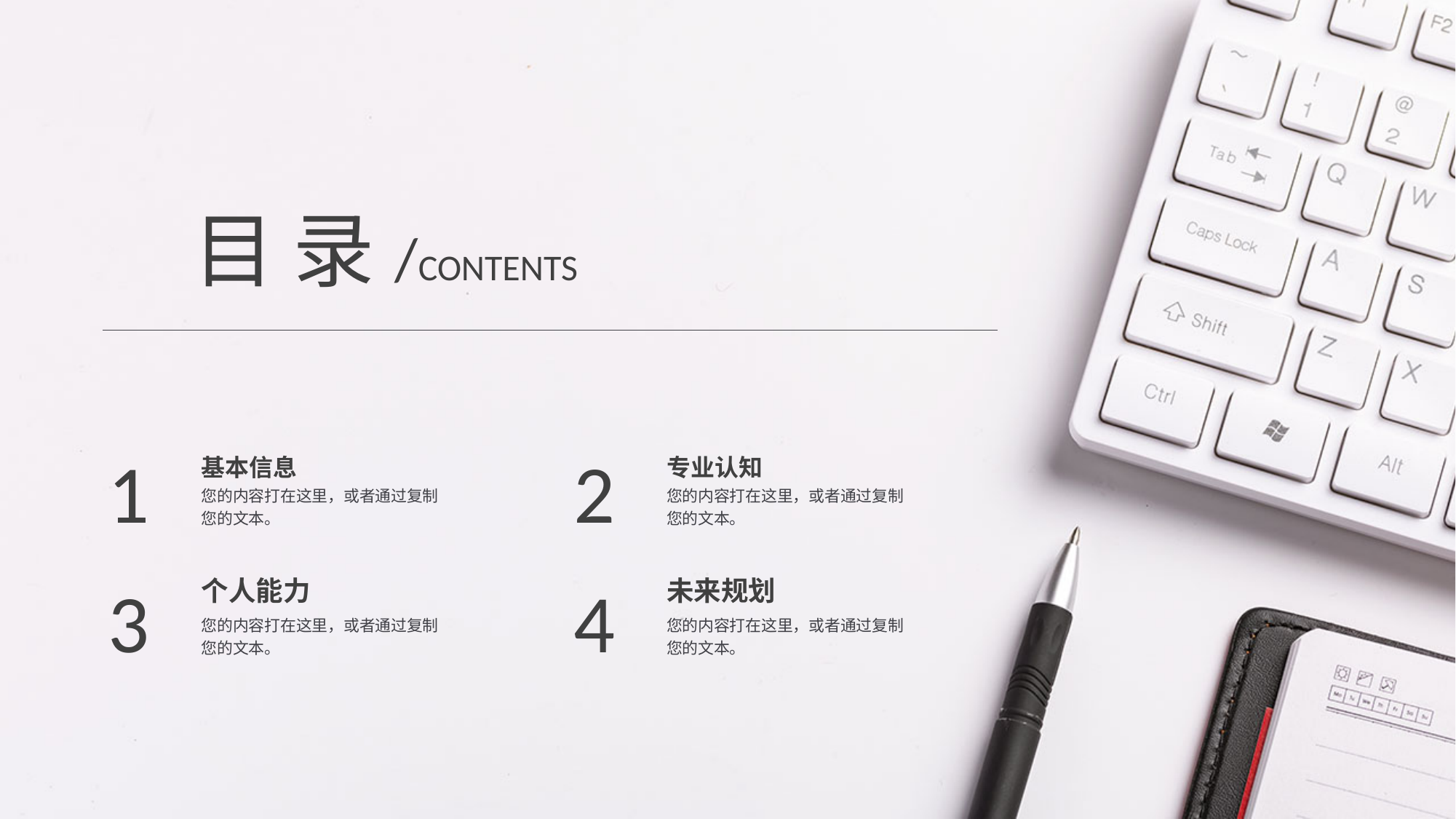

目 录/CONTENTS
1
2
基本信息
您的内容打在这里，或者通过复制您的文本。
专业认知
您的内容打在这里，或者通过复制您的文本。
个人能力
您的内容打在这里，或者通过复制您的文本。
未来规划
您的内容打在这里，或者通过复制您的文本。
3
4